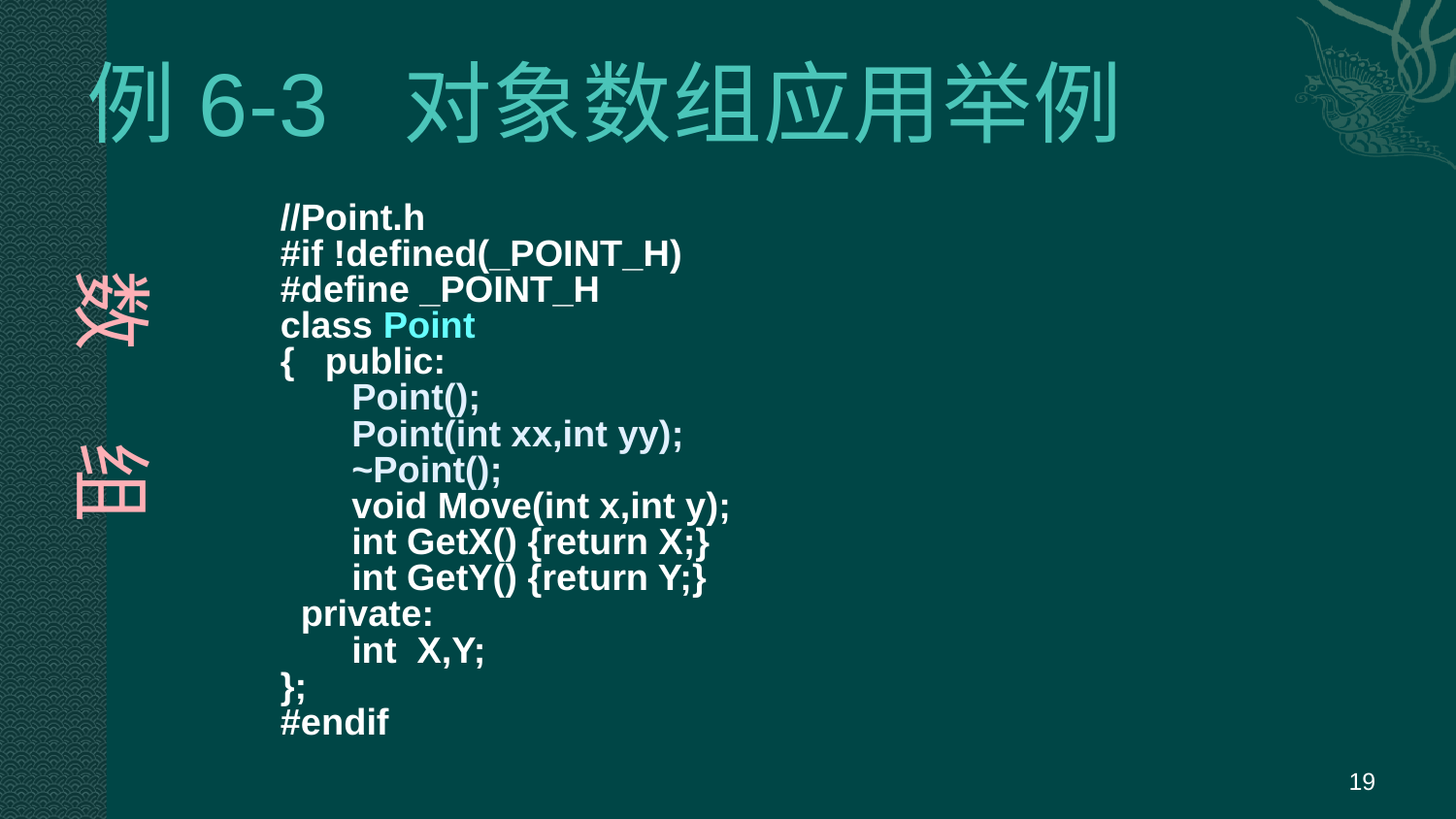

# 例6-3  对象数组应用举例
    数     组
//Point.h
#if !defined(_POINT_H)
#define _POINT_H
class Point
{   public:
       Point();
       Point(int xx,int yy);
       ~Point();
       void Move(int x,int y);
       int GetX() {return X;}
       int GetY() {return Y;}
  private:
       int  X,Y;
};
#endif
19